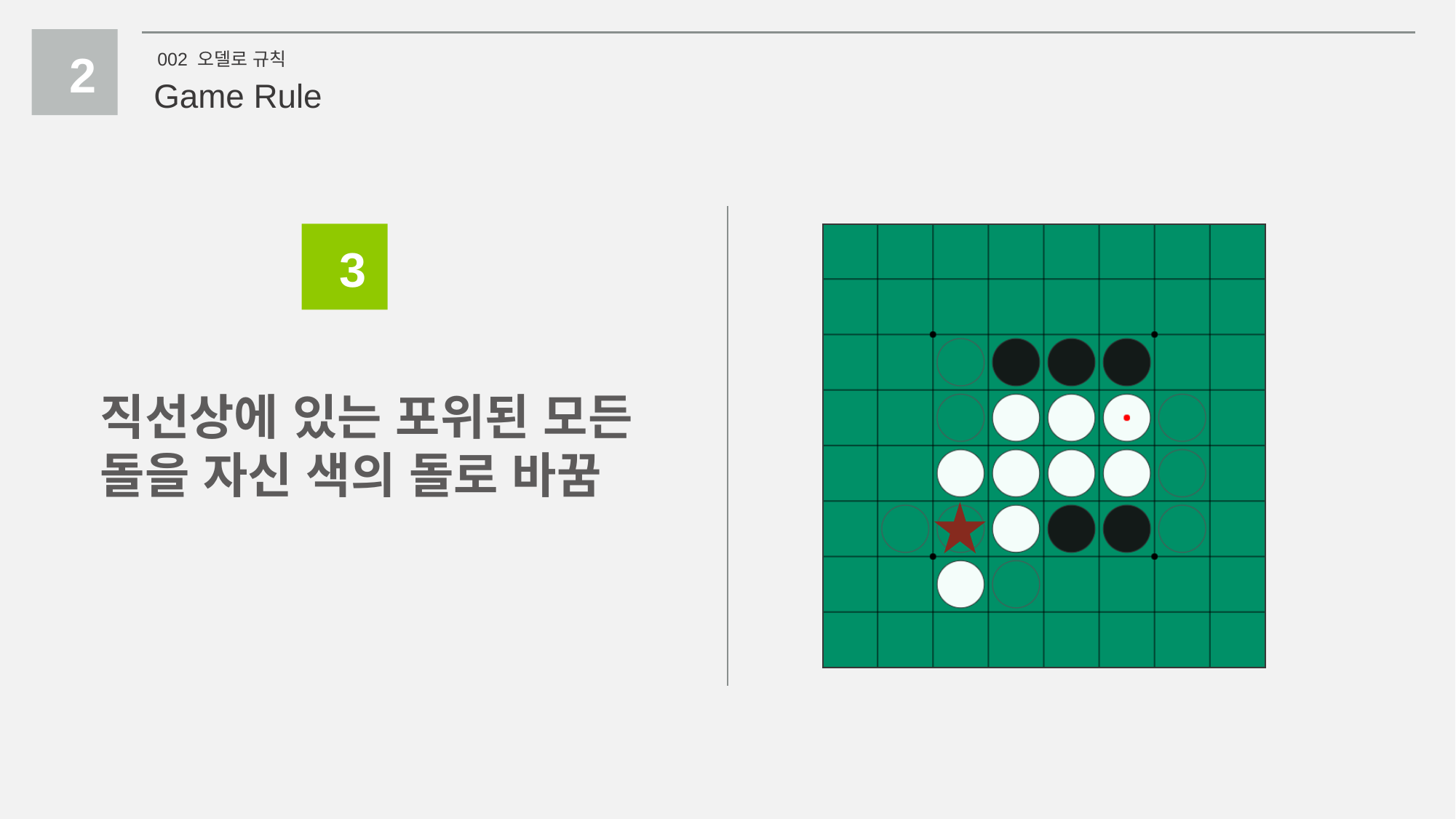

2
002 오델로 규칙
Game Rule

3
직선상에 있는 포위된 모든 돌을 자신 색의 돌로 바꿈